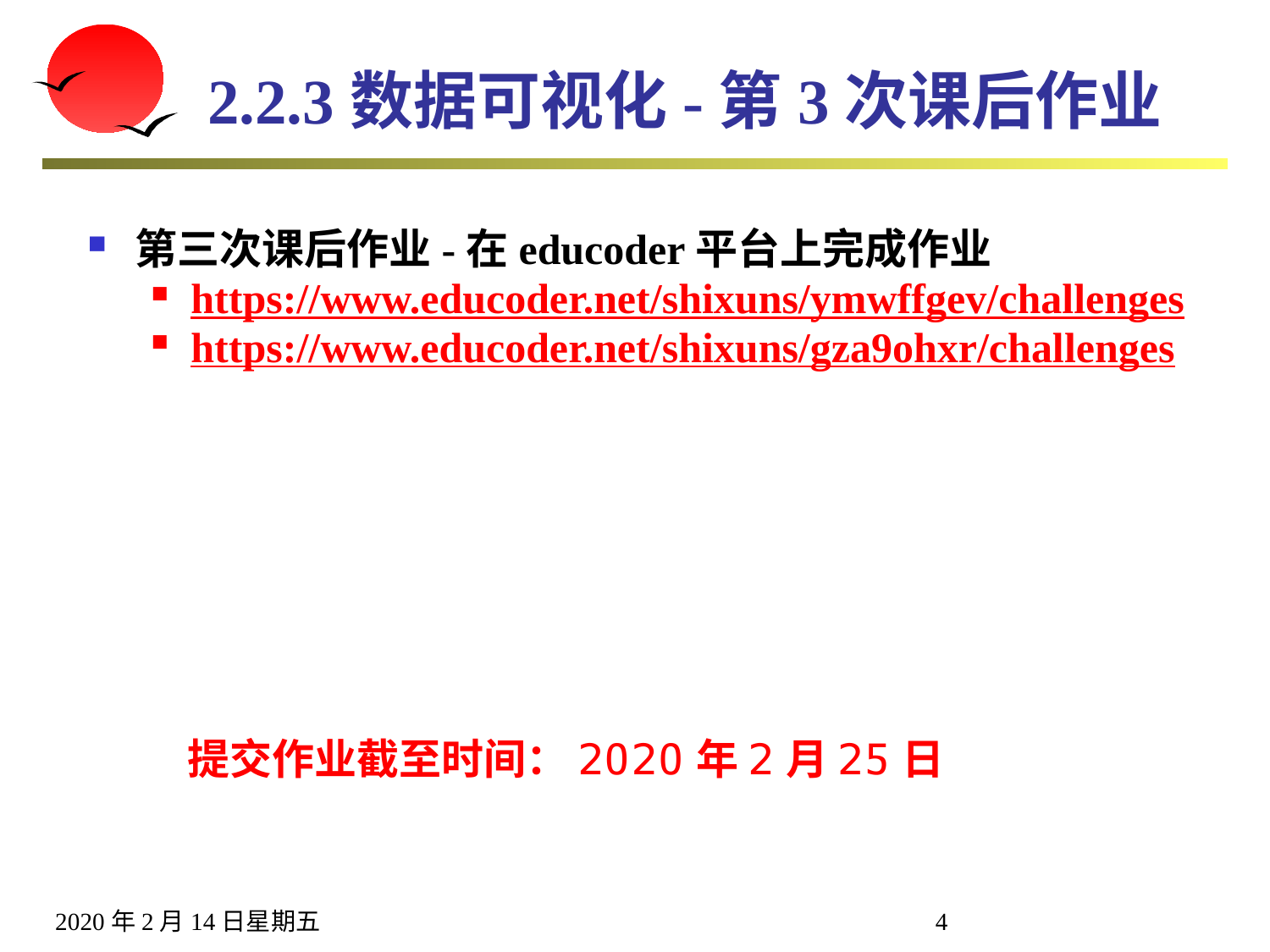

# 2.2.3数据可视化-第3次课后作业
第三次课后作业-在educoder平台上完成作业
https://www.educoder.net/shixuns/ymwffgev/challenges
https://www.educoder.net/shixuns/gza9ohxr/challenges

提交作业截至时间：2020年2月25日
2020年2月14日星期五
4